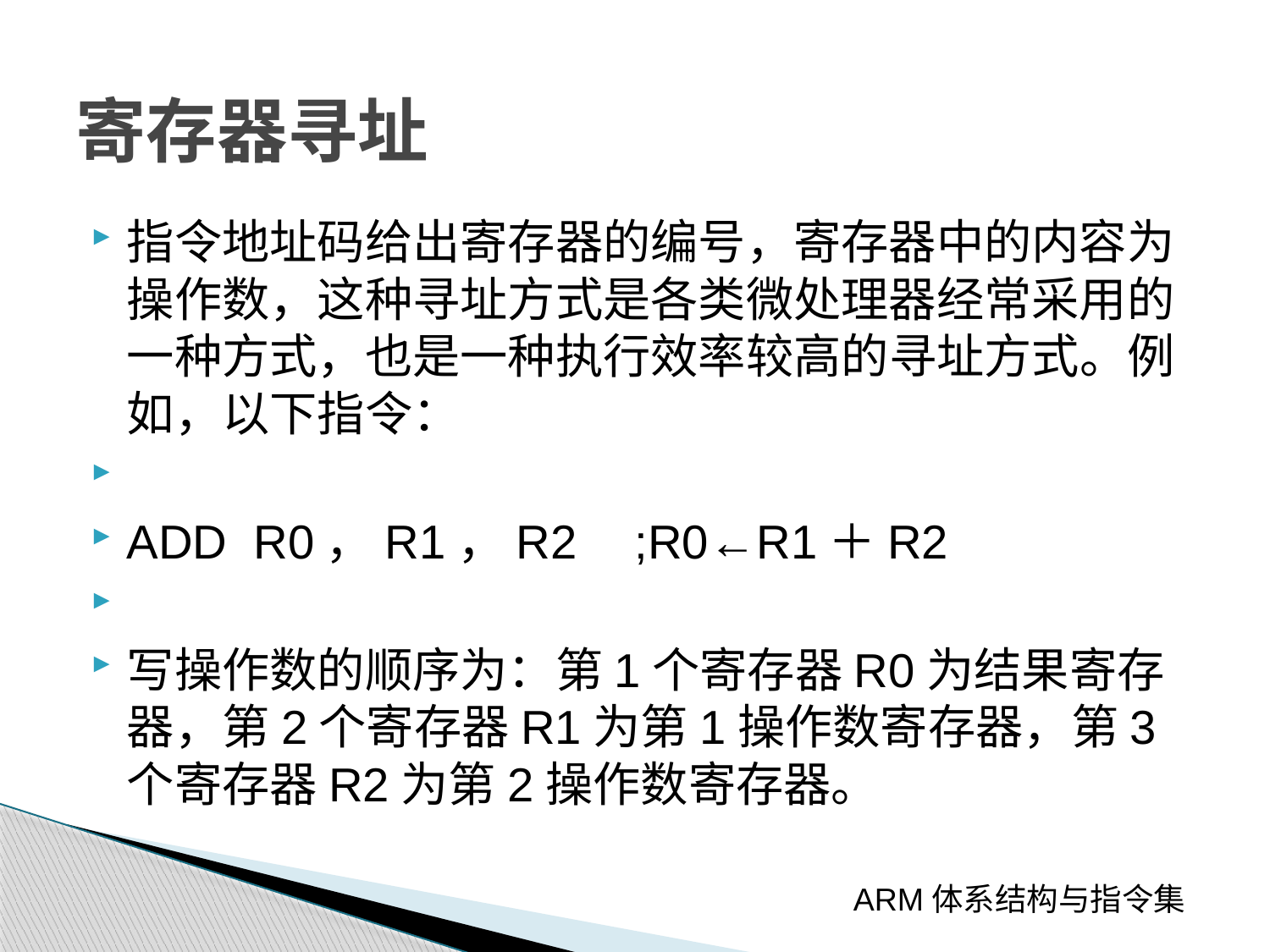

# 寄存器寻址
指令地址码给出寄存器的编号，寄存器中的内容为操作数，这种寻址方式是各类微处理器经常采用的一种方式，也是一种执行效率较高的寻址方式。例如，以下指令：

ADD  R0，R1，R2	;R0←R1＋R2

写操作数的顺序为：第1个寄存器R0为结果寄存器，第2个寄存器R1为第1操作数寄存器，第3个寄存器R2为第2操作数寄存器。
            ARM体系结构与指令集